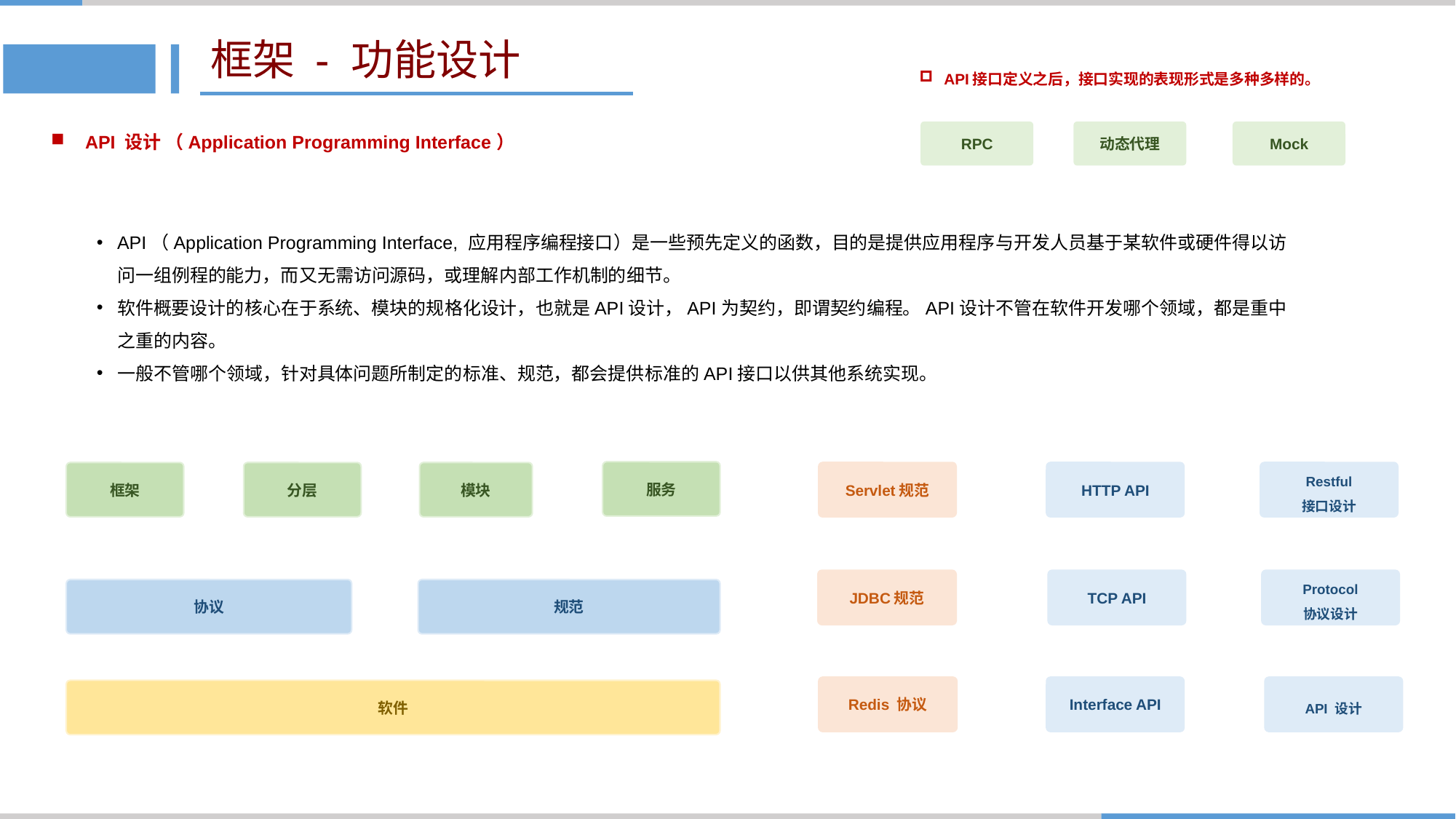

# 框架 - 功能设计

 API接口定义之后，接口实现的表现形式是多种多样的。
API 设计 （Application Programming Interface）
RPC
动态代理
Mock
API（Application Programming Interface, 应用程序编程接口）是一些预先定义的函数，目的是提供应用程序与开发人员基于某软件或硬件得以访问一组例程的能力，而又无需访问源码，或理解内部工作机制的细节。
软件概要设计的核心在于系统、模块的规格化设计，也就是API设计，API为契约，即谓契约编程。API设计不管在软件开发哪个领域，都是重中之重的内容。
一般不管哪个领域，针对具体问题所制定的标准、规范，都会提供标准的API接口以供其他系统实现。
服务
框架
分层
模块
Servlet规范
HTTP API
Restful
接口设计
JDBC规范
TCP API
Protocol
协议设计
协议
规范
Redis 协议
Interface API
API 设计
软件